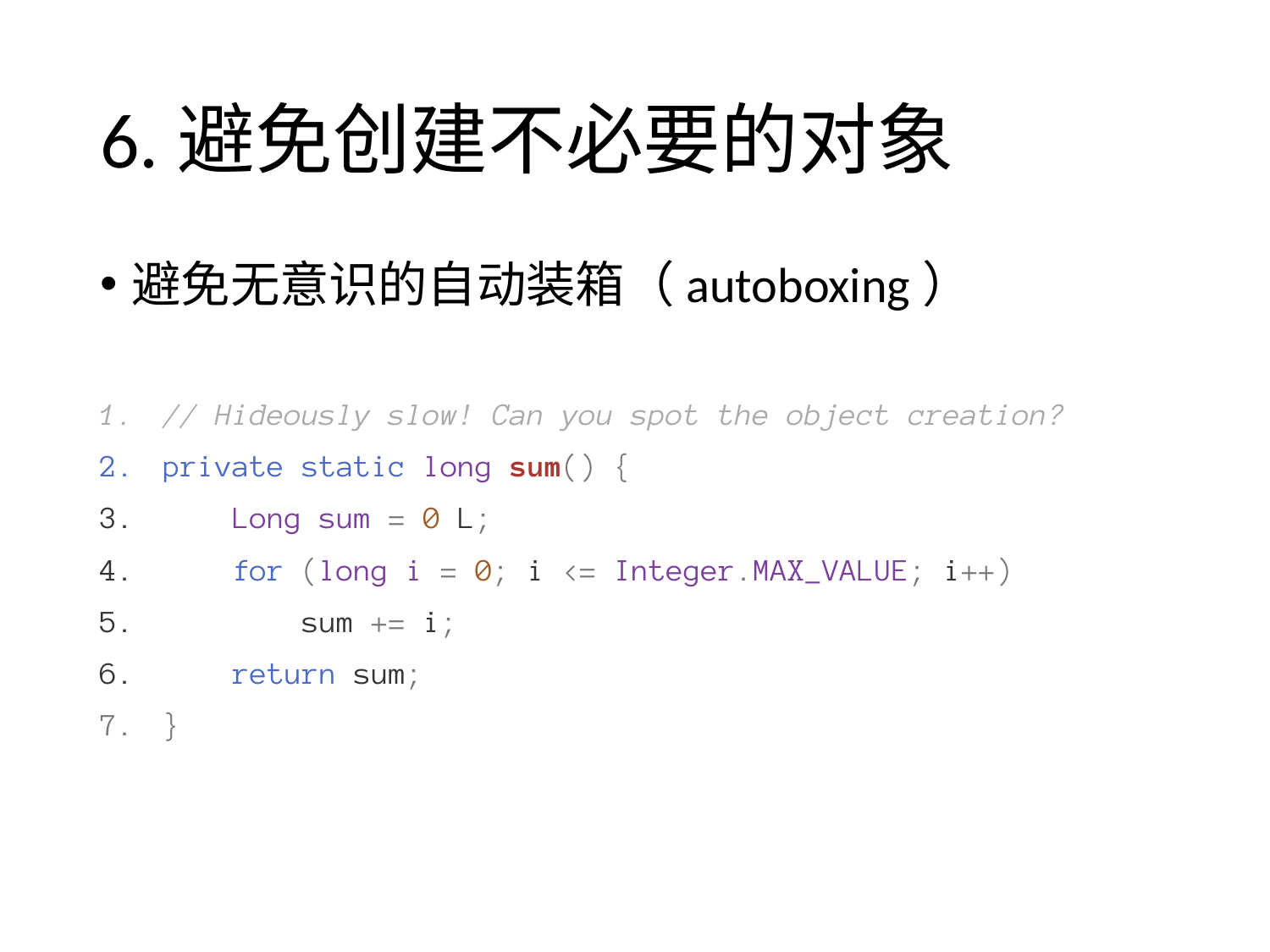

# 6.避免创建不必要的对象
避免无意识的自动装箱（autoboxing）

// Hideously slow! Can you spot the object creation?
private static long sum() {
    Long sum = 0 L;
    for (long i = 0; i <= Integer.MAX_VALUE; i++)
        sum += i;
    return sum;
}